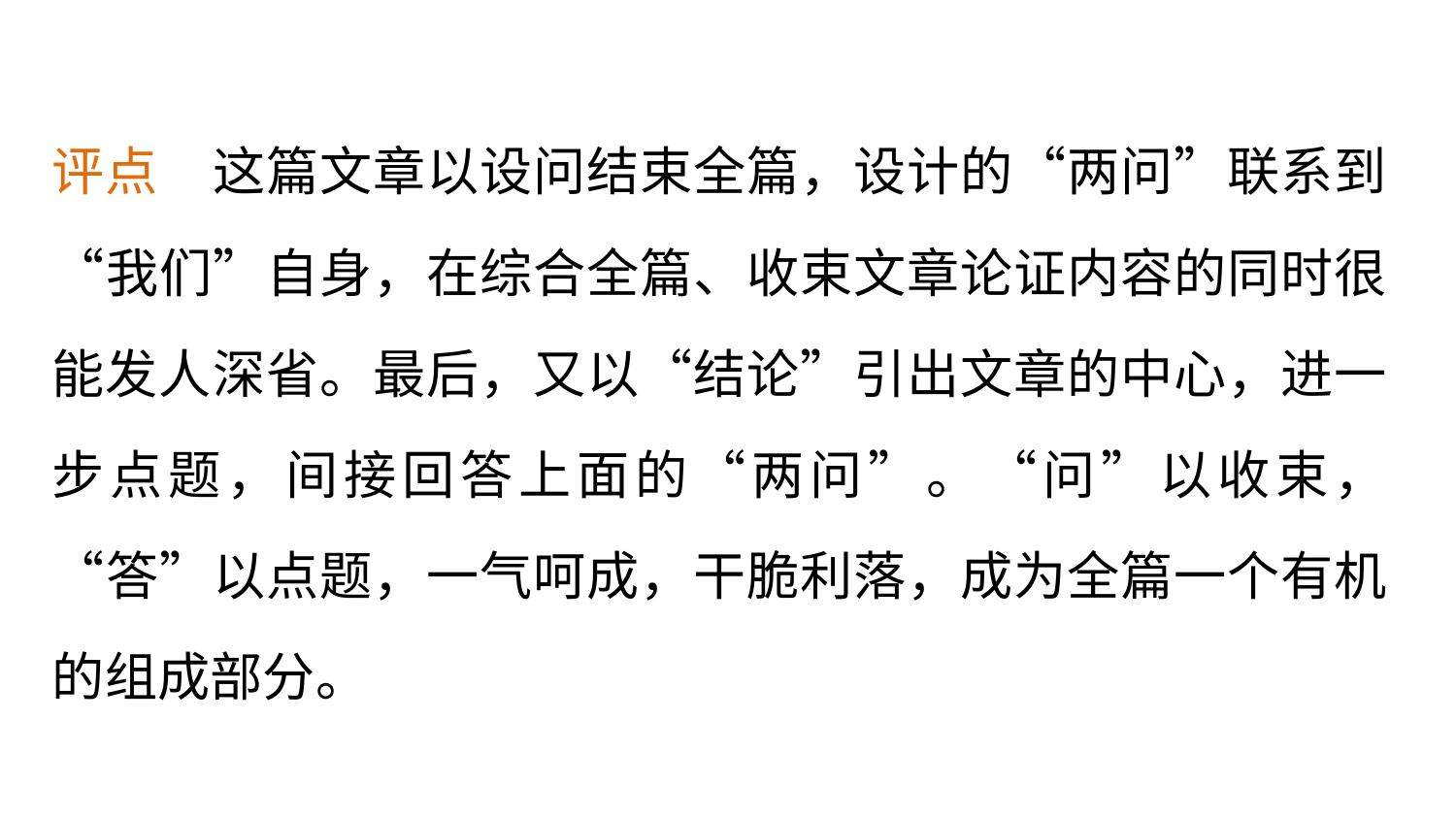

评点　这篇文章以设问结束全篇，设计的“两问”联系到“我们”自身，在综合全篇、收束文章论证内容的同时很能发人深省。最后，又以“结论”引出文章的中心，进一步点题，间接回答上面的“两问”。“问”以收束，“答”以点题，一气呵成，干脆利落，成为全篇一个有机的组成部分。